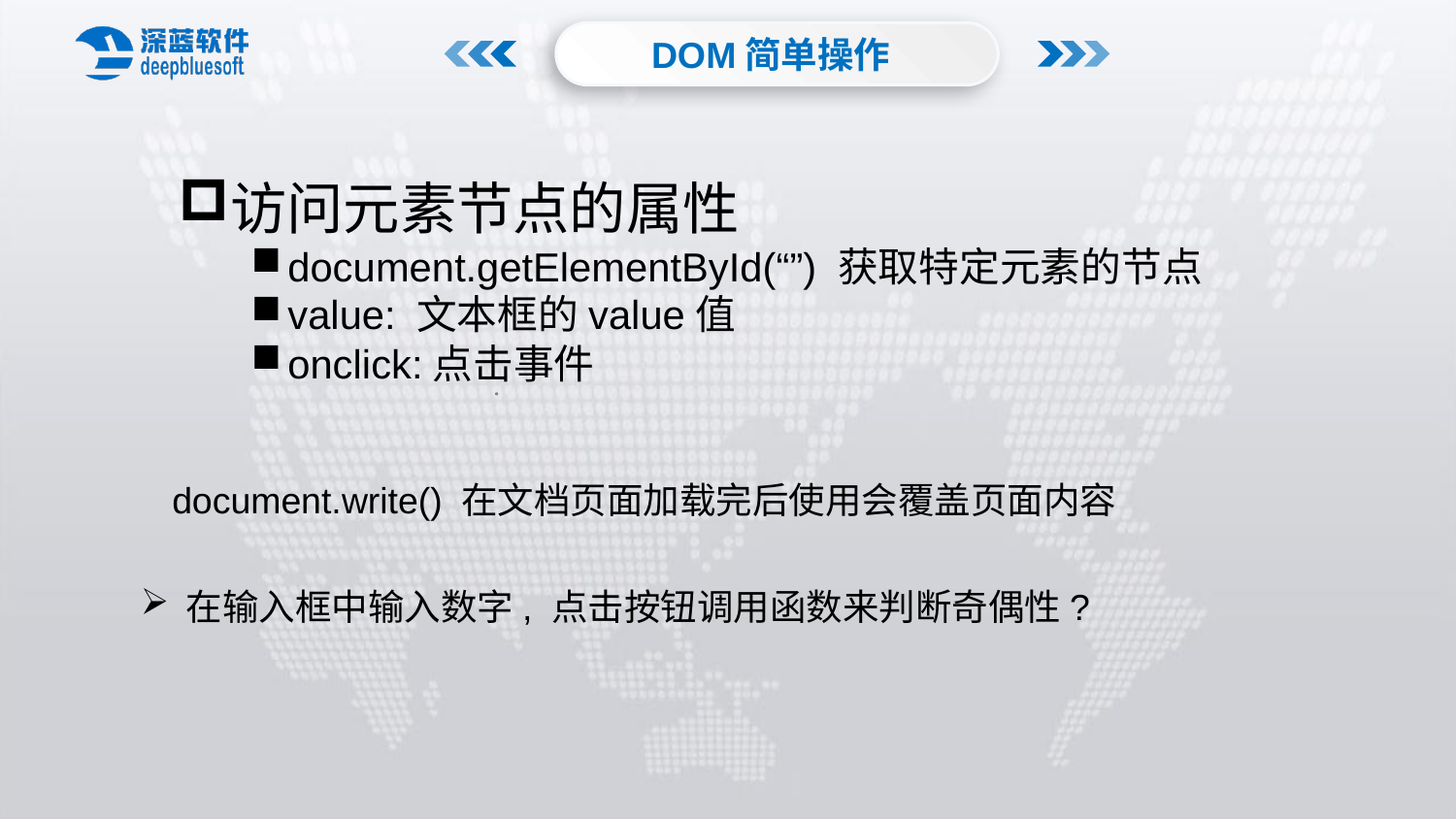

DOM简单操作

访问元素节点的属性
document.getElementById(“”) 获取特定元素的节点
value: 文本框的value值
onclick:点击事件

document.write() 在文档页面加载完后使用会覆盖页面内容
在输入框中输入数字, 点击按钮调用函数来判断奇偶性?